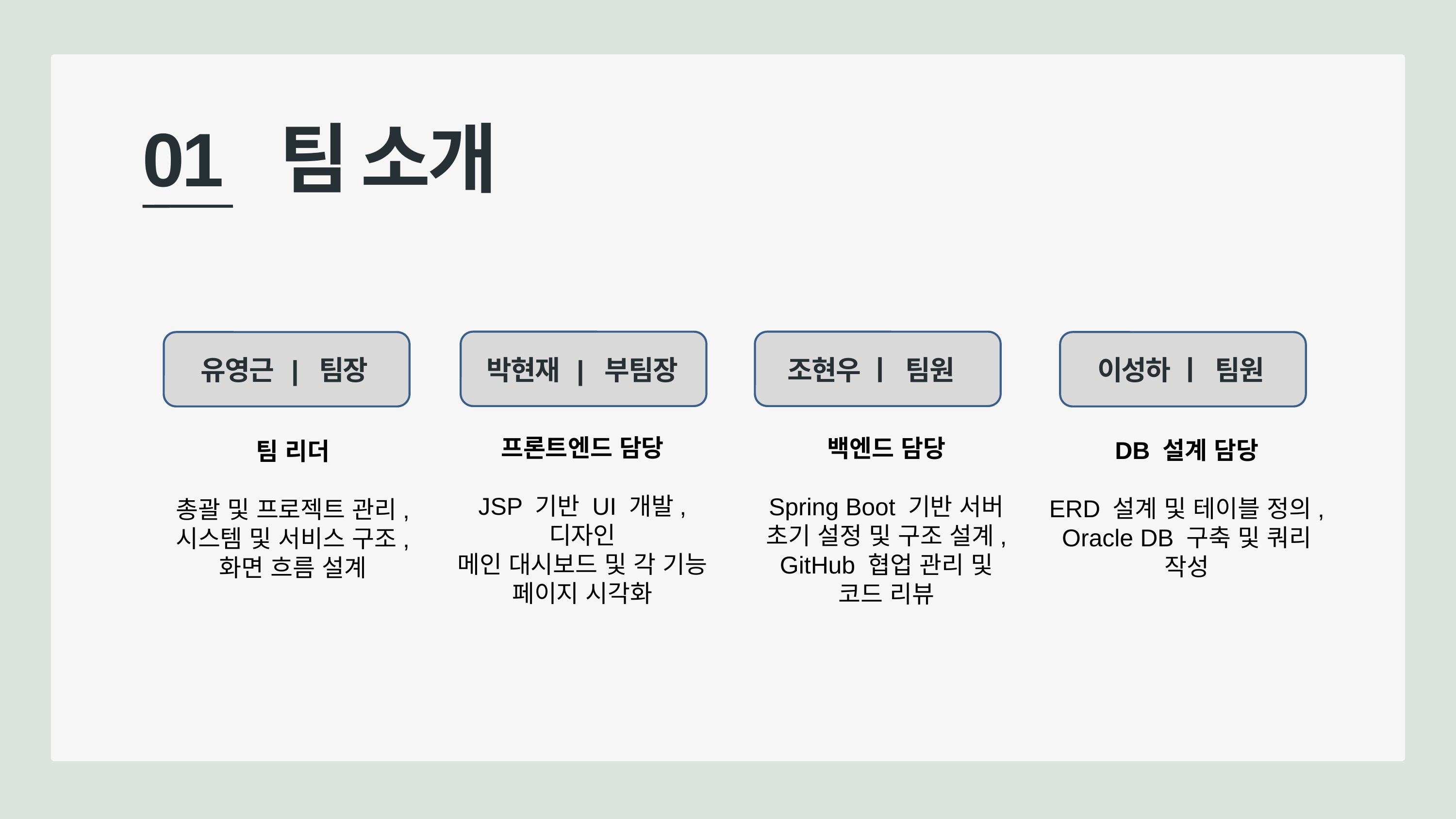

01  팀 소개

유영근  |  팀장
박현재  |  부팀장
조현우 ㅣ  팀원
이성하 ㅣ  팀원
프론트엔드 담당

JSP 기반 UI 개발, 디자인
메인 대시보드 및 각 기능 페이지 시각화

백엔드 담당

Spring Boot 기반 서버 초기 설정 및 구조 설계,
GitHub 협업 관리 및 코드 리뷰
DB 설계 담당

ERD 설계 및 테이블 정의,
Oracle DB 구축 및 쿼리 작성
팀 리더

총괄 및 프로젝트 관리,
시스템 및 서비스 구조, 화면 흐름 설계